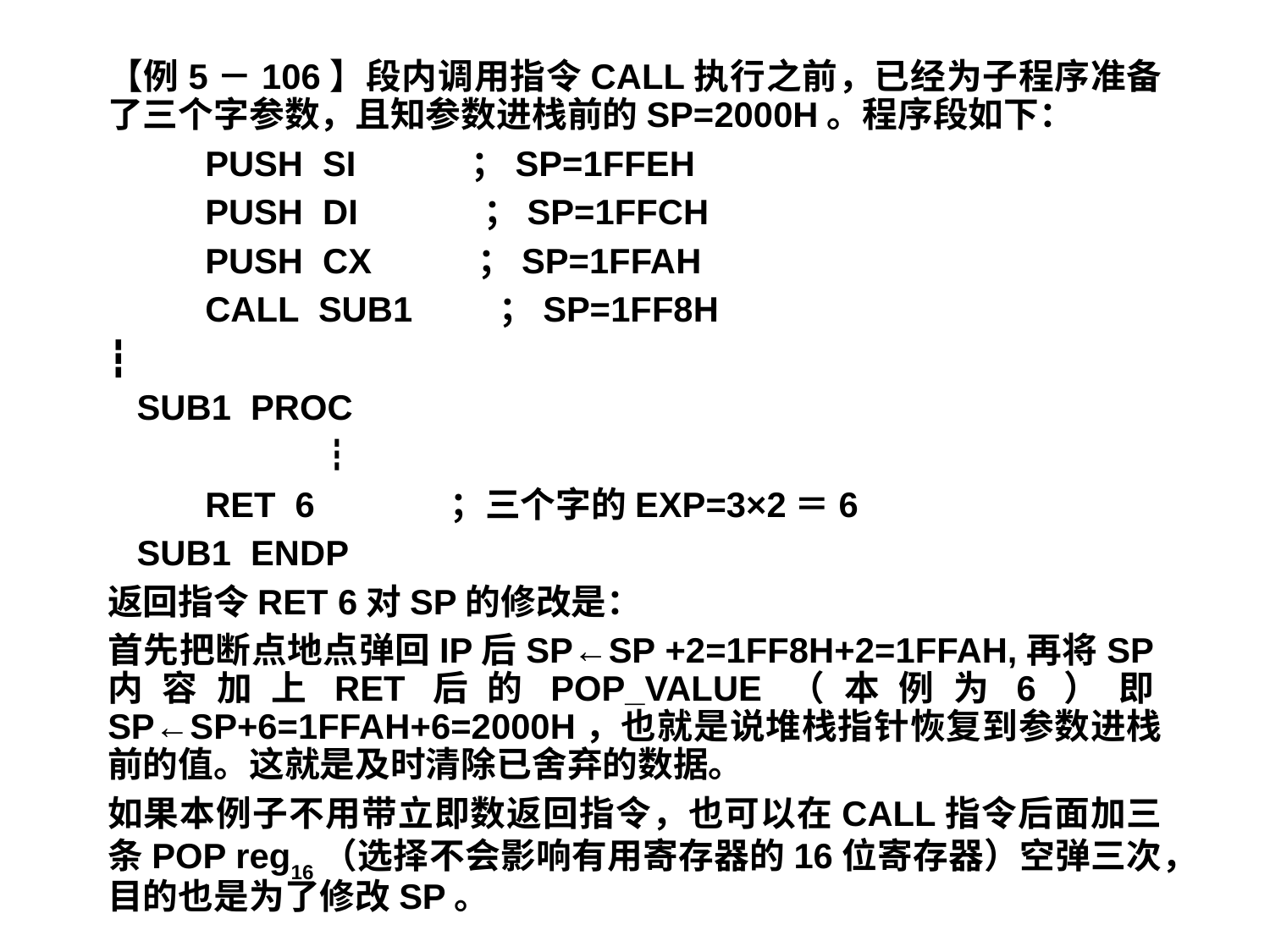

【例5－106】段内调用指令CALL执行之前，已经为子程序准备了三个字参数，且知参数进栈前的SP=2000H。程序段如下：
          PUSH  SI           ；SP=1FFEH
          PUSH  DI            ；SP=1FFCH
          PUSH  CX          ；SP=1FFAH
          CALL  SUB1        ；SP=1FF8H
┇
   SUB1  PROC
　　　　　　┇
          RET  6             ；三个字的EXP=3×2＝6
   SUB1  ENDP
返回指令RET 6对SP的修改是：
首先把断点地点弹回IP后SP←SP +2=1FF8H+2=1FFAH,再将SP内容加上RET后的POP_VALUE（本例为6）即SP←SP+6=1FFAH+6=2000H，也就是说堆栈指针恢复到参数进栈前的值。这就是及时清除已舍弃的数据。
如果本例子不用带立即数返回指令，也可以在CALL指令后面加三条POP reg16（选择不会影响有用寄存器的16位寄存器）空弹三次，目的也是为了修改SP。